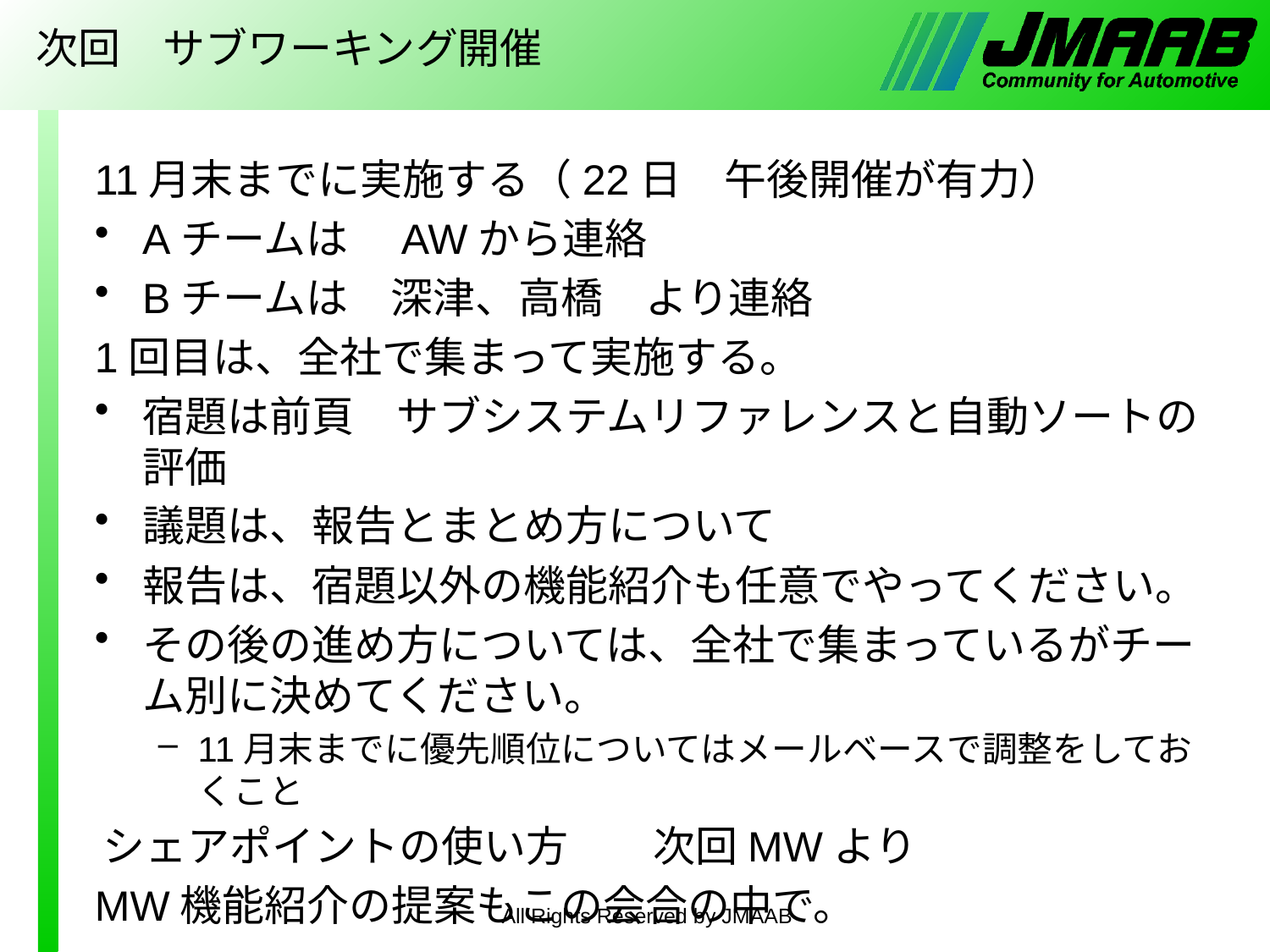

# 次回　サブワーキング開催
11月末までに実施する（22日　午後開催が有力）
Aチームは　AWから連絡
Bチームは　深津、高橋　より連絡
1回目は、全社で集まって実施する。
宿題は前頁　サブシステムリファレンスと自動ソートの評価
議題は、報告とまとめ方について
報告は、宿題以外の機能紹介も任意でやってください。
その後の進め方については、全社で集まっているがチーム別に決めてください。
11月末までに優先順位についてはメールベースで調整をしておくこと
シェアポイントの使い方　　次回MWより
MW機能紹介の提案もこの会合の中で。